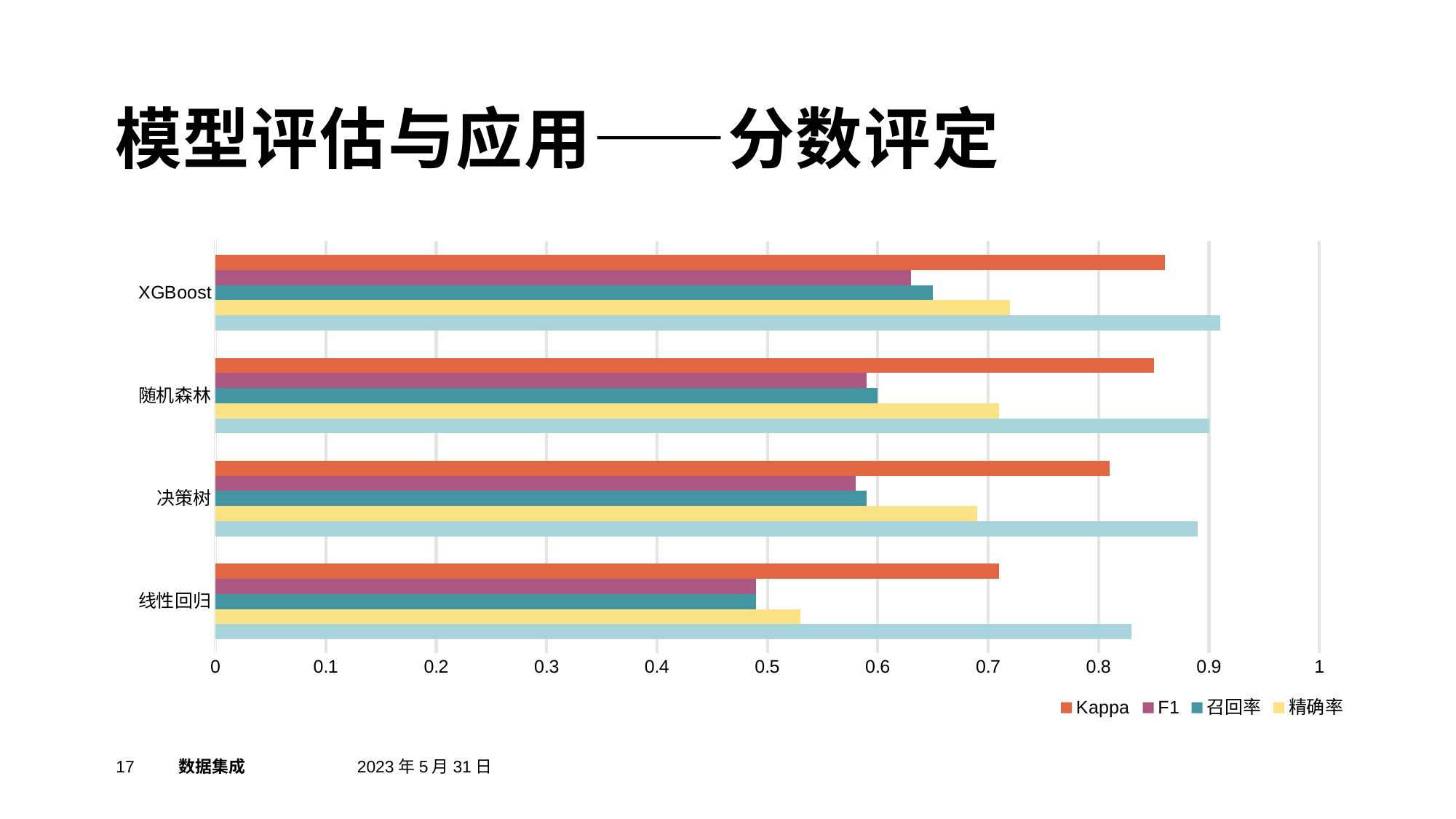

# 模型评估与应用——分数评定

### Chart

| Category | 准确率 | 精确率 | 召回率 | F1 | Kappa |
|---|---|---|---|---|---|
| 线性回归 | 0.83 | 0.53 | 0.49 | 0.49 | 0.71 |
| 决策树 | 0.89 | 0.69 | 0.59 | 0.58 | 0.81 |
| 随机森林 | 0.9 | 0.71 | 0.6 | 0.59 | 0.85 |
| XGBoost | 0.91 | 0.72 | 0.65 | 0.63 | 0.86 |
17
数据集成
2023年5月31日